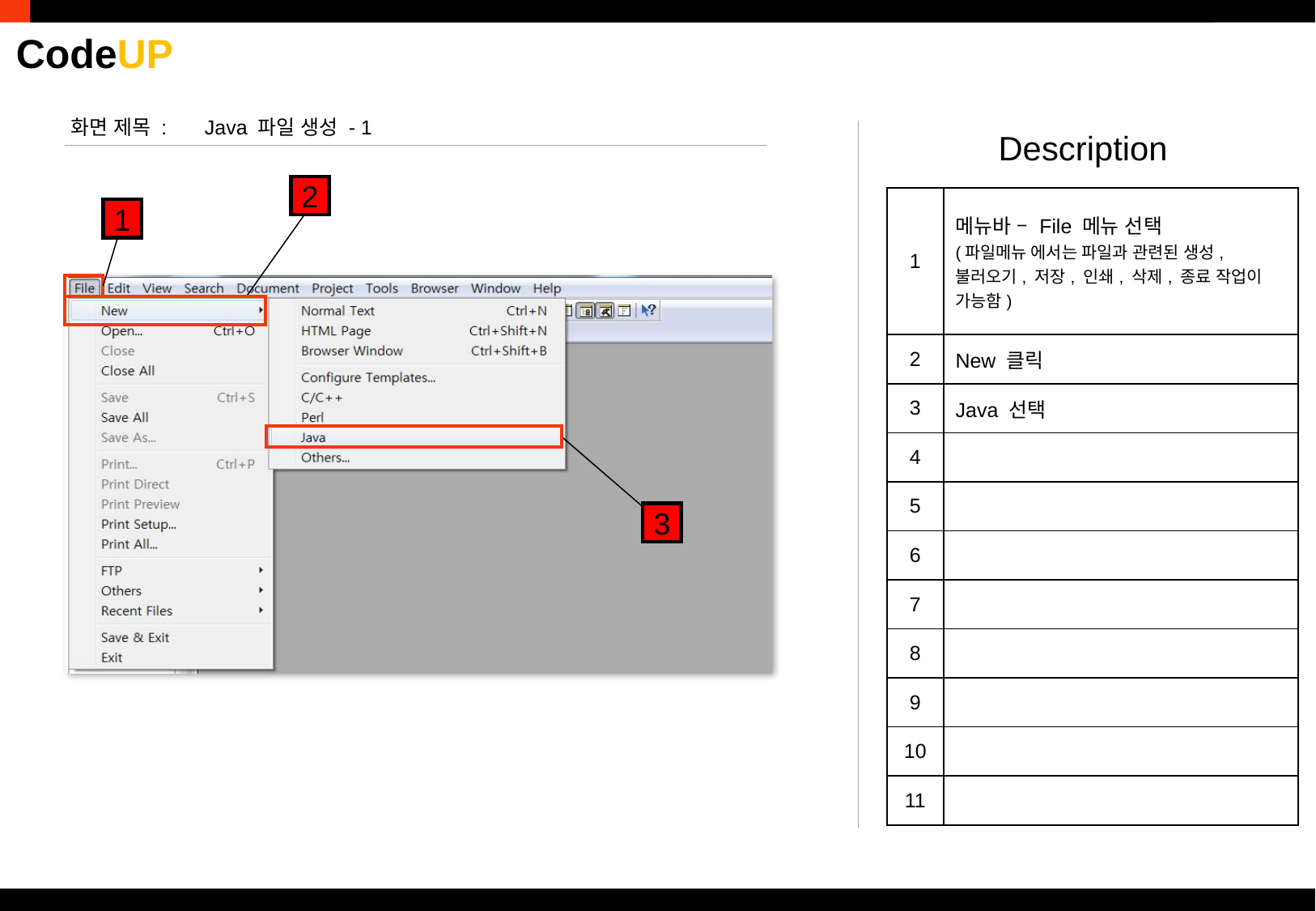

화면 제목 :
Java 파일 생성 - 1
Description
2
| 1 | 메뉴바 – File 메뉴 선택 (파일메뉴 에서는 파일과 관련된 생성, 불러오기, 저장, 인쇄, 삭제, 종료 작업이 가능함) |
| --- | --- |
| 2 | New 클릭 |
| 3 | Java 선택 |
| 4 |  |
| 5 |  |
| 6 |  |
| 7 |  |
| 8 |  |
| 9 |  |
| 10 |  |
| 11 |  |
1

3